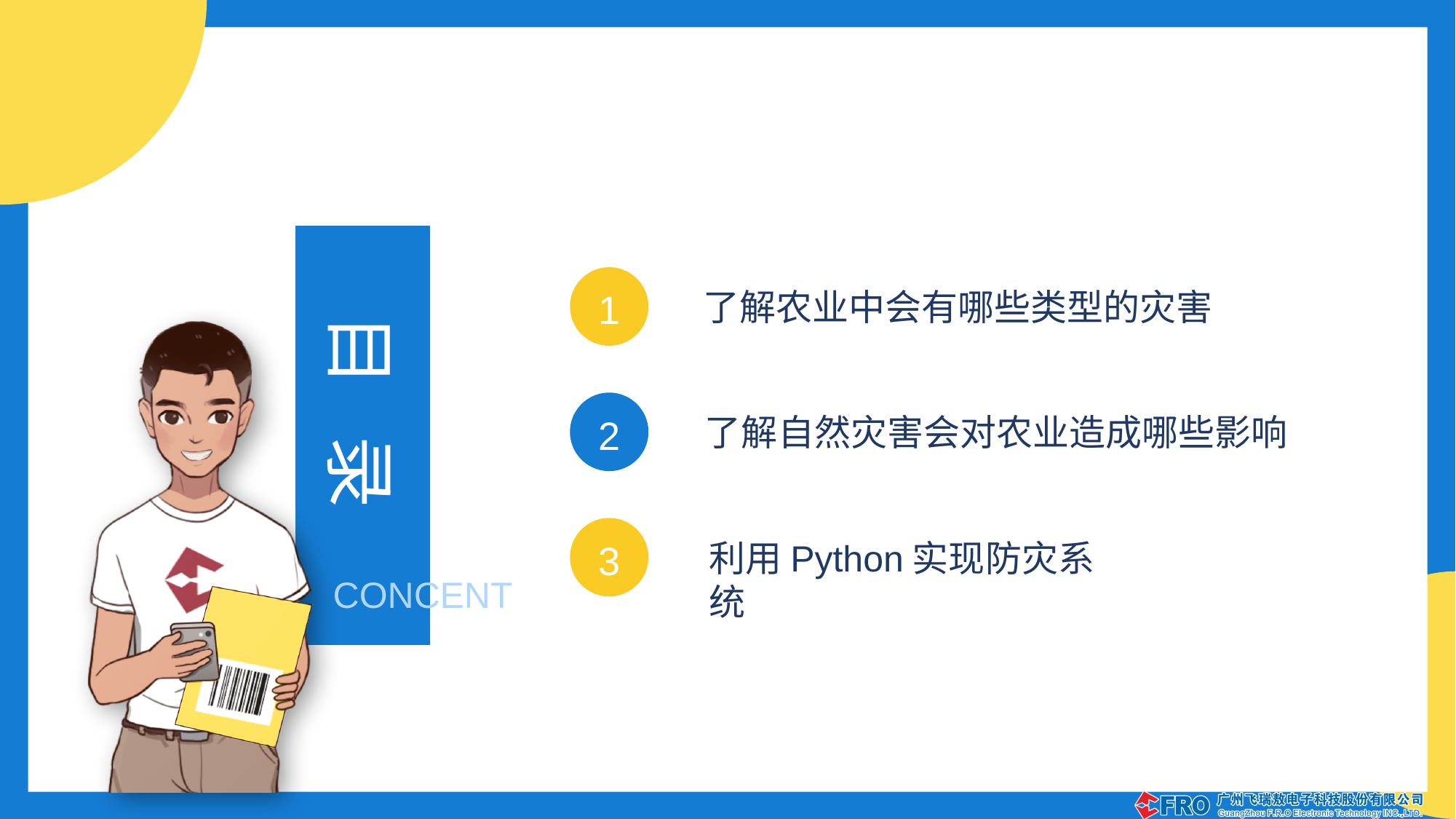

1
了解农业中会有哪些类型的灾害
2
了解自然灾害会对农业造成哪些影响
3
利用Python实现防灾系统